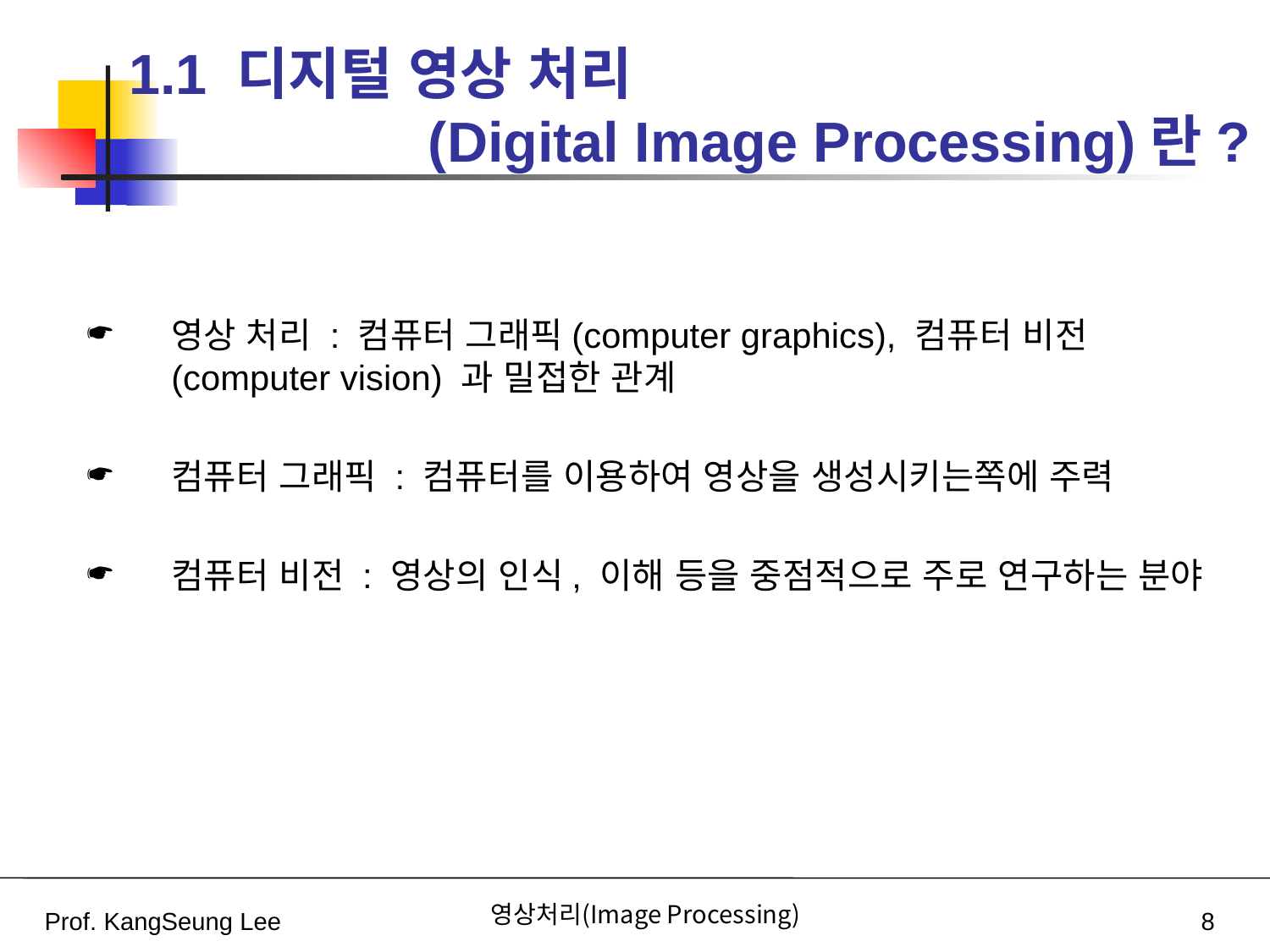

# 1.1 디지털 영상 처리 (Digital Image Processing)란?
영상 처리 : 컴퓨터 그래픽(computer graphics), 컴퓨터 비전(computer vision) 과 밀접한 관계

컴퓨터 그래픽 : 컴퓨터를 이용하여 영상을 생성시키는쪽에 주력

컴퓨터 비전 : 영상의 인식, 이해 등을 중점적으로 주로 연구하는 분야

Prof. KangSeung Lee
영상처리(Image Processing)
8